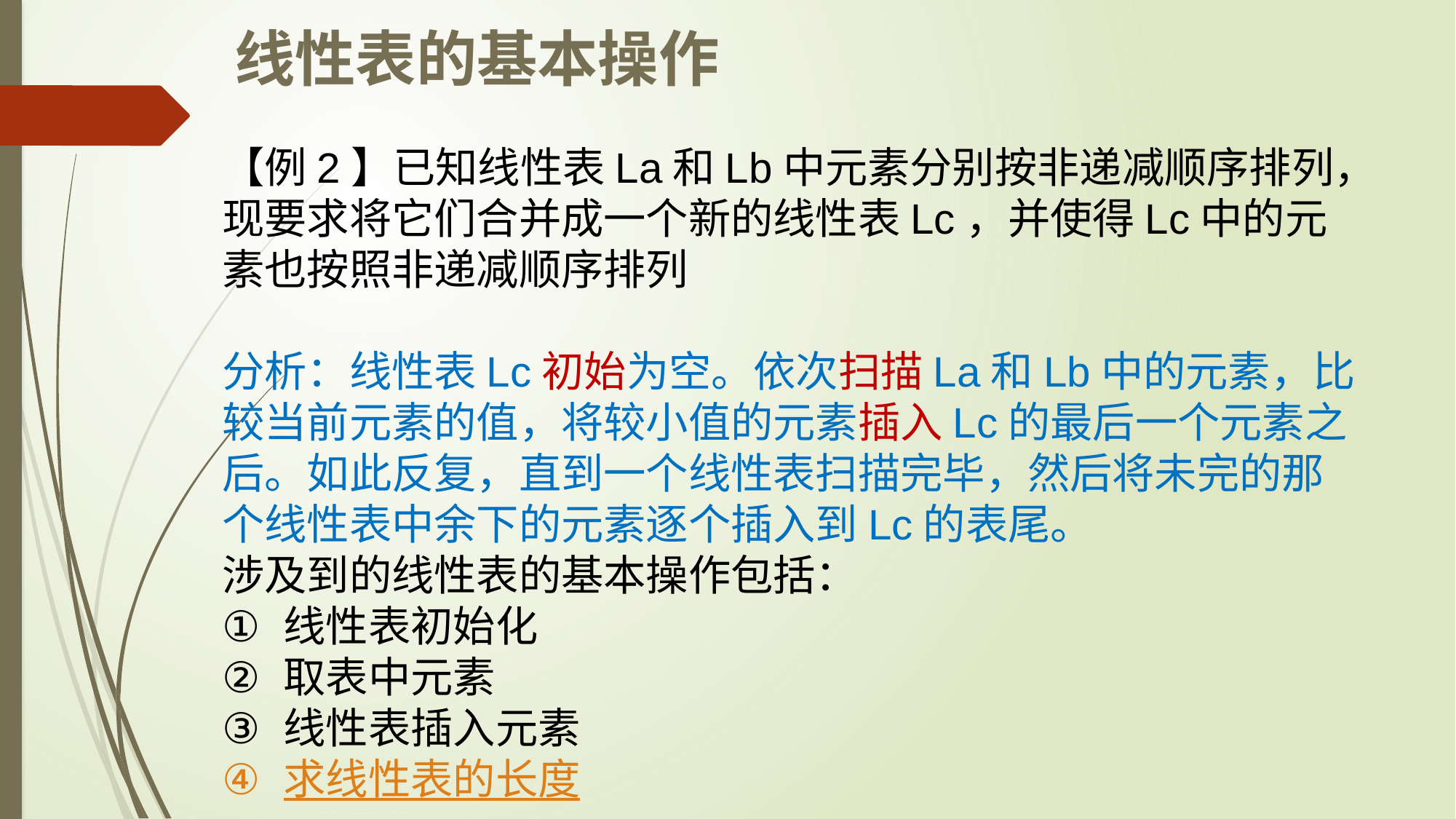

# 线性表的基本操作
【例2】已知线性表La和Lb中元素分别按非递减顺序排列，现要求将它们合并成一个新的线性表Lc，并使得Lc中的元素也按照非递减顺序排列

分析：线性表Lc初始为空。依次扫描La和Lb中的元素，比较当前元素的值，将较小值的元素插入Lc的最后一个元素之后。如此反复，直到一个线性表扫描完毕，然后将未完的那个线性表中余下的元素逐个插入到Lc的表尾。
涉及到的线性表的基本操作包括：
线性表初始化
取表中元素
线性表插入元素
求线性表的长度